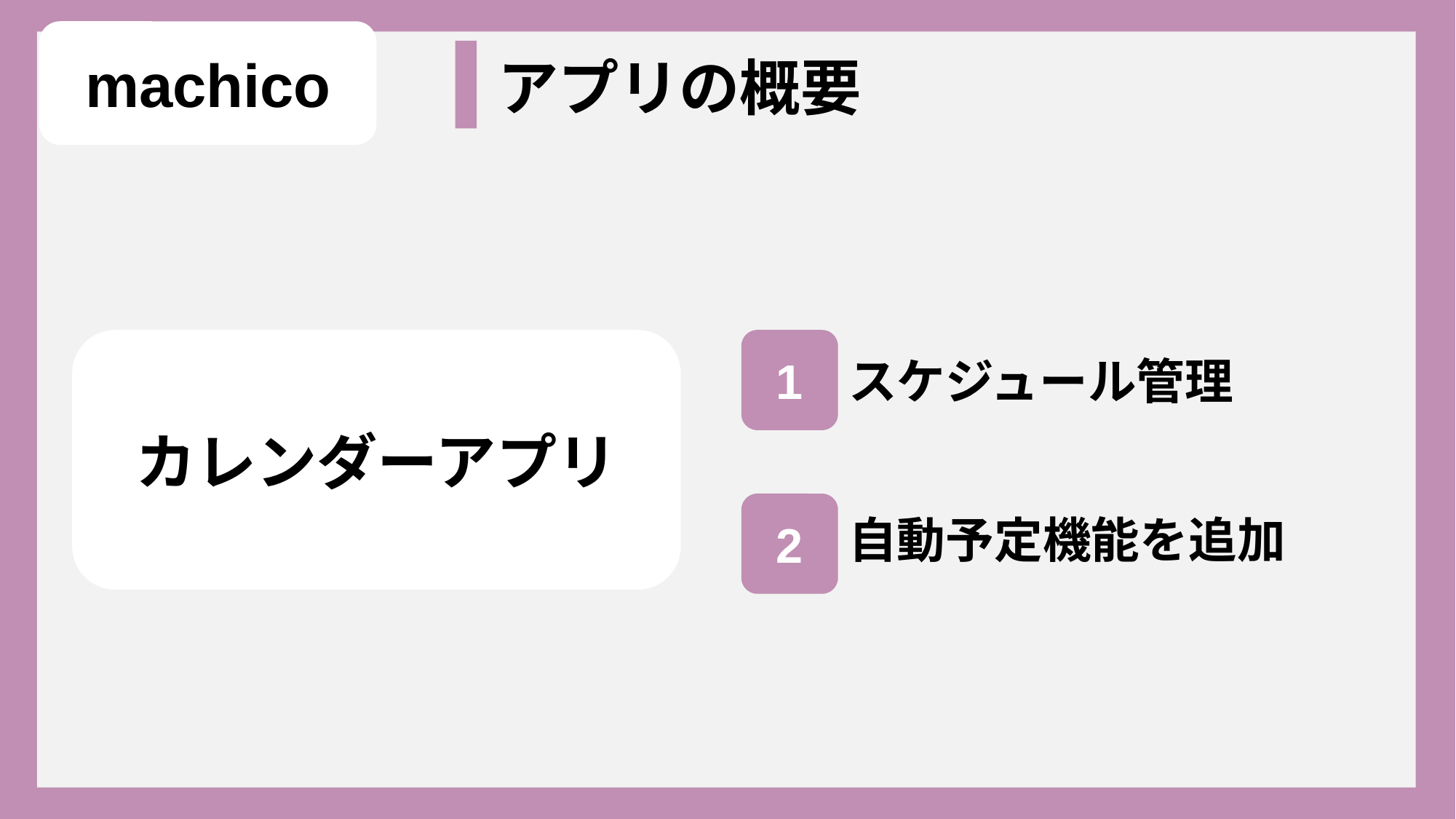

machico

アプリの概要
カレンダーアプリ
1
スケジュール管理
2
自動予定機能を追加